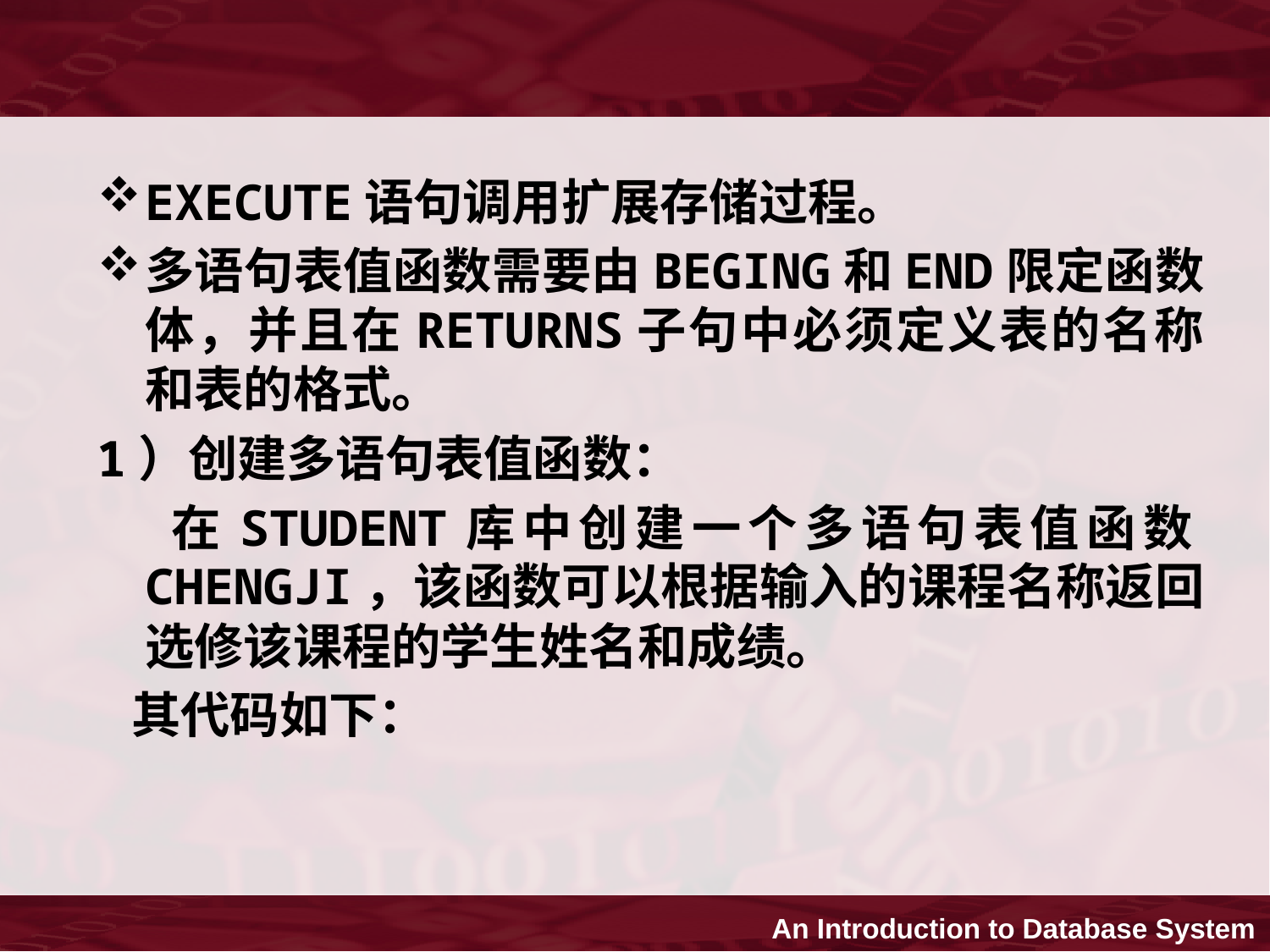

EXECUTE语句调用扩展存储过程。
多语句表值函数需要由BEGING和END限定函数体，并且在RETURNS子句中必须定义表的名称和表的格式。
1）创建多语句表值函数：
   在STUDENT库中创建一个多语句表值函数CHENGJI，该函数可以根据输入的课程名称返回选修该课程的学生姓名和成绩。
  其代码如下：